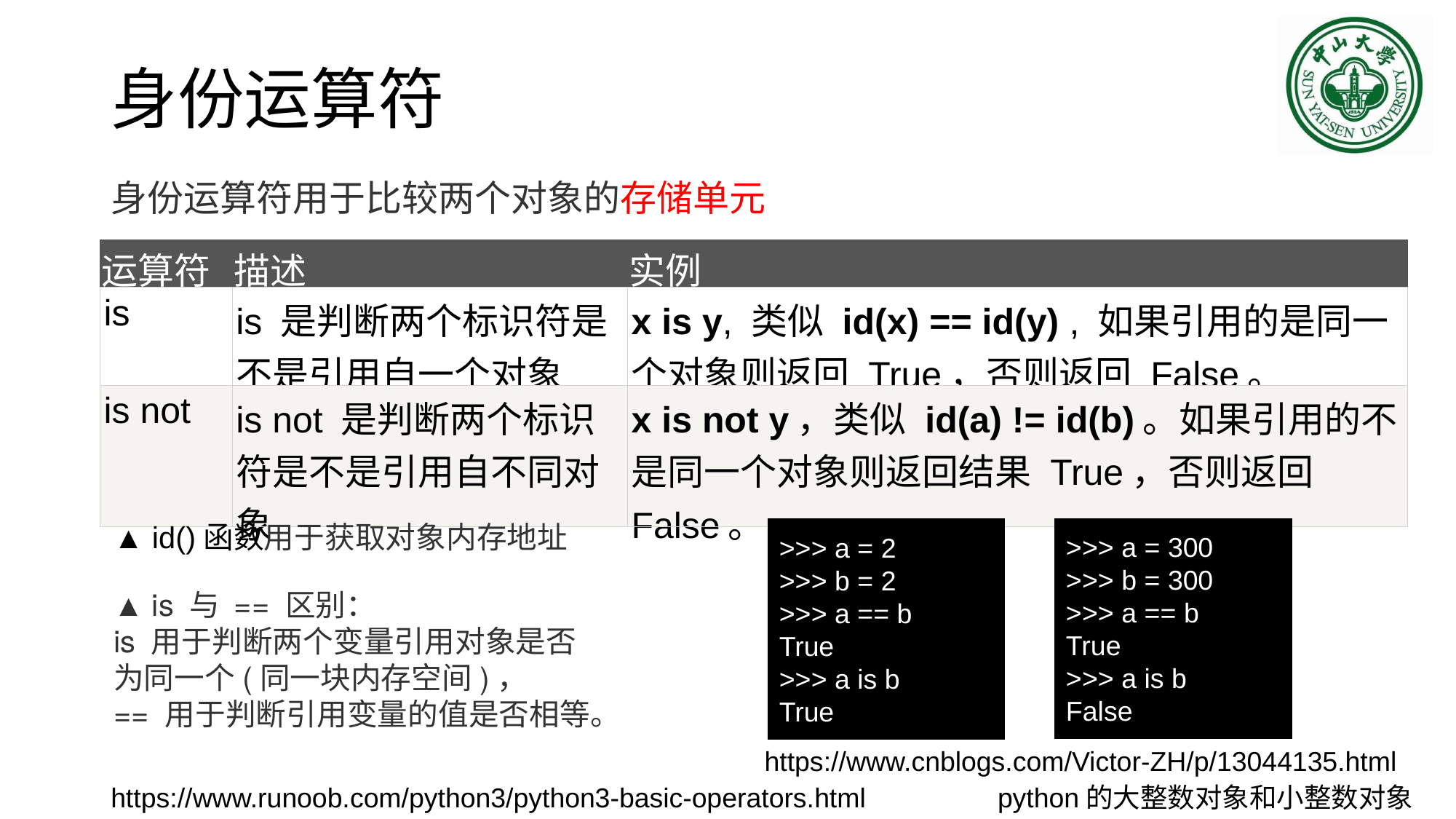

# 身份运算符
身份运算符用于比较两个对象的存储单元
| 运算符 | 描述 | 实例 |
| --- | --- | --- |
| is | is 是判断两个标识符是不是引用自一个对象 | x is y, 类似 id(x) == id(y) , 如果引用的是同一个对象则返回 True，否则返回 False。 |
| is not | is not 是判断两个标识符是不是引用自不同对象 | x is not y，类似 id(a) != id(b)。如果引用的不是同一个对象则返回结果 True，否则返回 False。 |
▲ id()函数用于获取对象内存地址
>>> a = 300
>>> b = 300
>>> a == b
True
>>> a is b
False
>>> a = 2
>>> b = 2
>>> a == b
True
>>> a is b
True
▲ is 与 == 区别：
is 用于判断两个变量引用对象是否为同一个(同一块内存空间)，
== 用于判断引用变量的值是否相等。
https://www.cnblogs.com/Victor-ZH/p/13044135.html
https://www.runoob.com/python3/python3-basic-operators.html
python的大整数对象和小整数对象